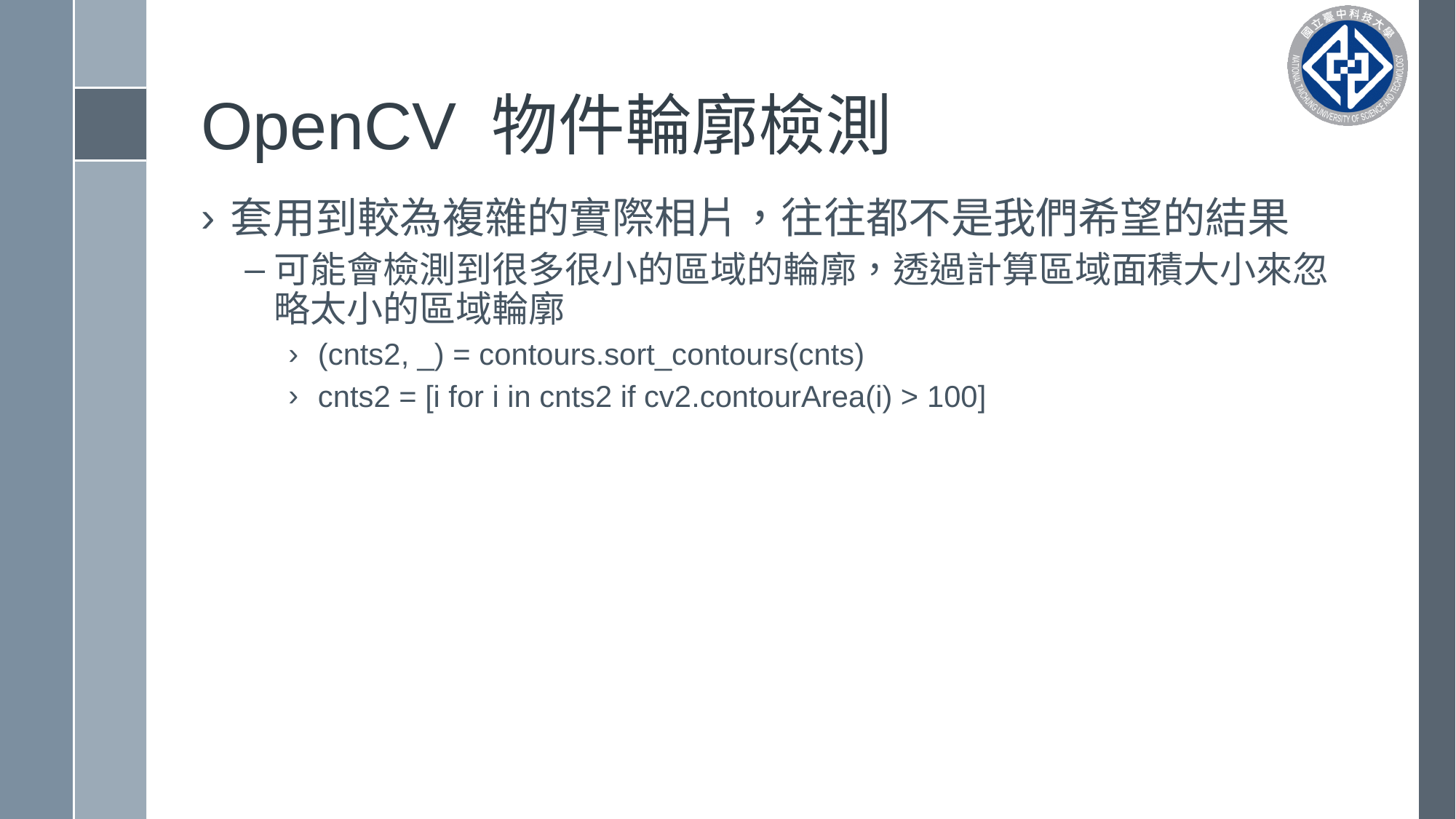

# OpenCV 物件輪廓檢測
套用到較為複雜的實際相片，往往都不是我們希望的結果
可能會檢測到很多很小的區域的輪廓，透過計算區域面積大小來忽略太小的區域輪廓
(cnts2, _) = contours.sort_contours(cnts)
cnts2 = [i for i in cnts2 if cv2.contourArea(i) > 100]